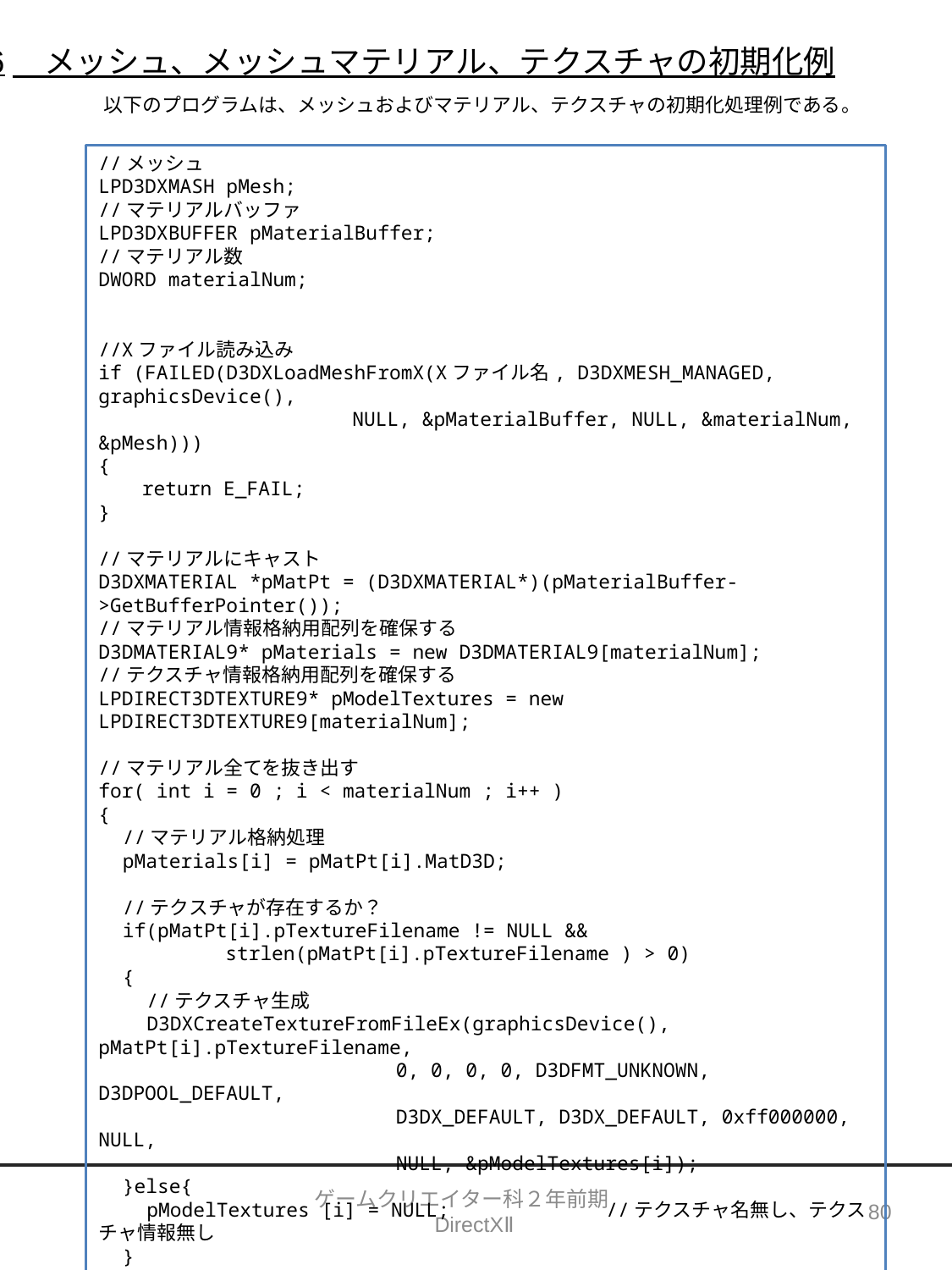

6.6　メッシュ、メッシュマテリアル、テクスチャの初期化例
　以下のプログラムは、メッシュおよびマテリアル、テクスチャの初期化処理例である。
//メッシュ
LPD3DXMASH pMesh;
//マテリアルバッファ
LPD3DXBUFFER pMaterialBuffer;
//マテリアル数
DWORD materialNum;

//Xファイル読み込み
if (FAILED(D3DXLoadMeshFromX(Xファイル名, D3DXMESH_MANAGED, graphicsDevice(),
 		NULL, &pMaterialBuffer, NULL, &materialNum, &pMesh)))
{
　　return E_FAIL;
}

//マテリアルにキャスト
D3DXMATERIAL *pMatPt = (D3DXMATERIAL*)(pMaterialBuffer->GetBufferPointer());
//マテリアル情報格納用配列を確保する
D3DMATERIAL9* pMaterials = new D3DMATERIAL9[materialNum];
//テクスチャ情報格納用配列を確保する
LPDIRECT3DTEXTURE9* pModelTextures = new LPDIRECT3DTEXTURE9[materialNum];

//マテリアル全てを抜き出す
for( int i = 0 ; i < materialNum ; i++ )
{
　//マテリアル格納処理
　pMaterials[i] = pMatPt[i].MatD3D;

　//テクスチャが存在するか？
　if(pMatPt[i].pTextureFilename != NULL &&
	strlen(pMatPt[i].pTextureFilename ) > 0)
　{
　　 //テクスチャ生成
　　 D3DXCreateTextureFromFileEx(graphicsDevice(), pMatPt[i].pTextureFilename,
		　　0, 0, 0, 0, D3DFMT_UNKNOWN, D3DPOOL_DEFAULT,
　		　　D3DX_DEFAULT, D3DX_DEFAULT, 0xff000000, NULL,
		　　NULL, &pModelTextures[i]);
　}else{
　　 pModelTextures [i] = NULL; 　	//テクスチャ名無し、テクスチャ情報無し
　}
}
SAFE_RELEASE(pMaterialBuffer);	//バッファの解放
ゲームクリエイター科２年前期　DirectXⅡ
80